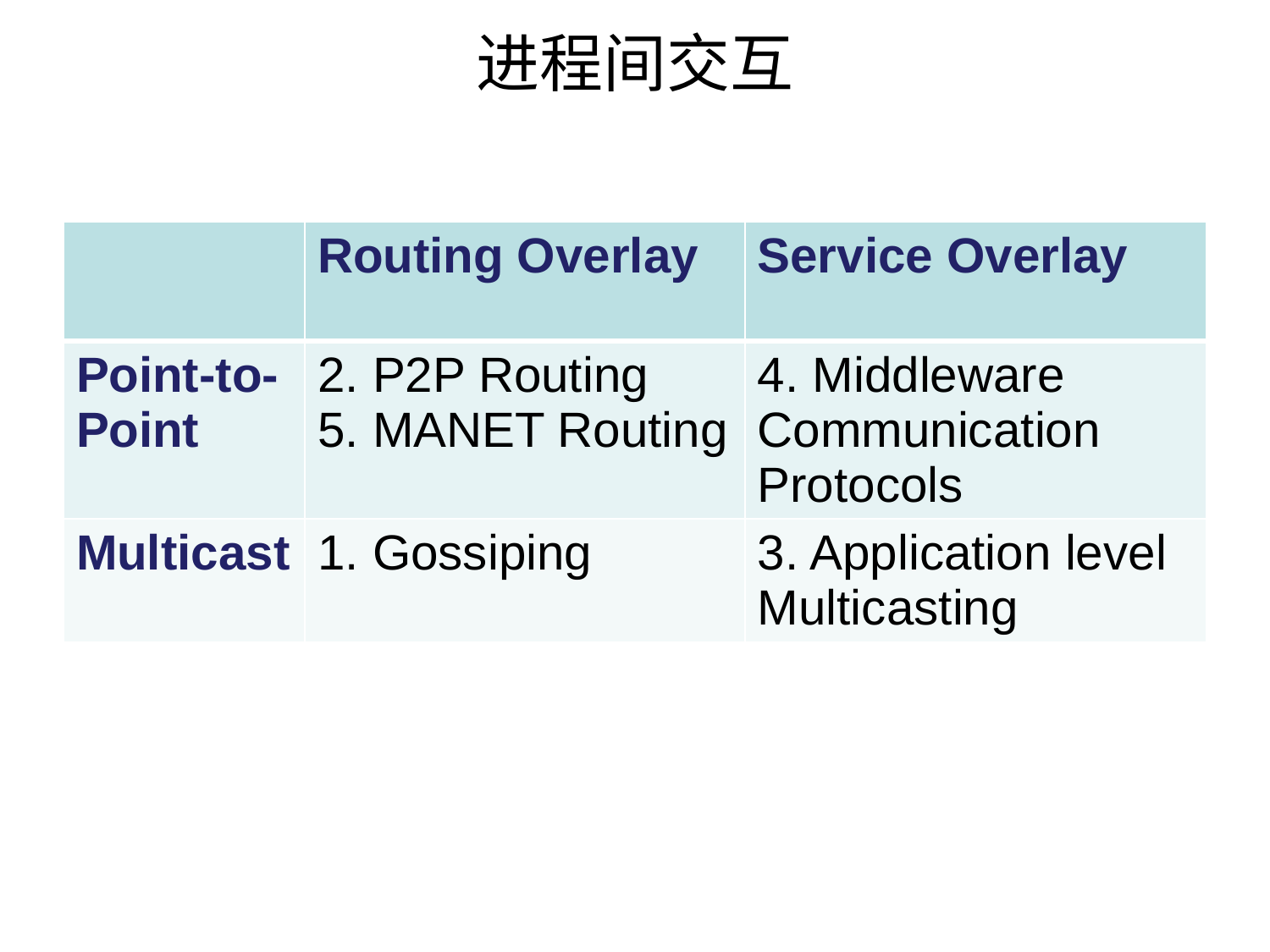

# 进程间交互
|  | Routing Overlay | Service Overlay |
| --- | --- | --- |
| Point-to-Point | 2. P2P Routing 5. MANET Routing | 4. Middleware Communication Protocols |
| Multicast | 1. Gossiping | 3. Application level Multicasting |